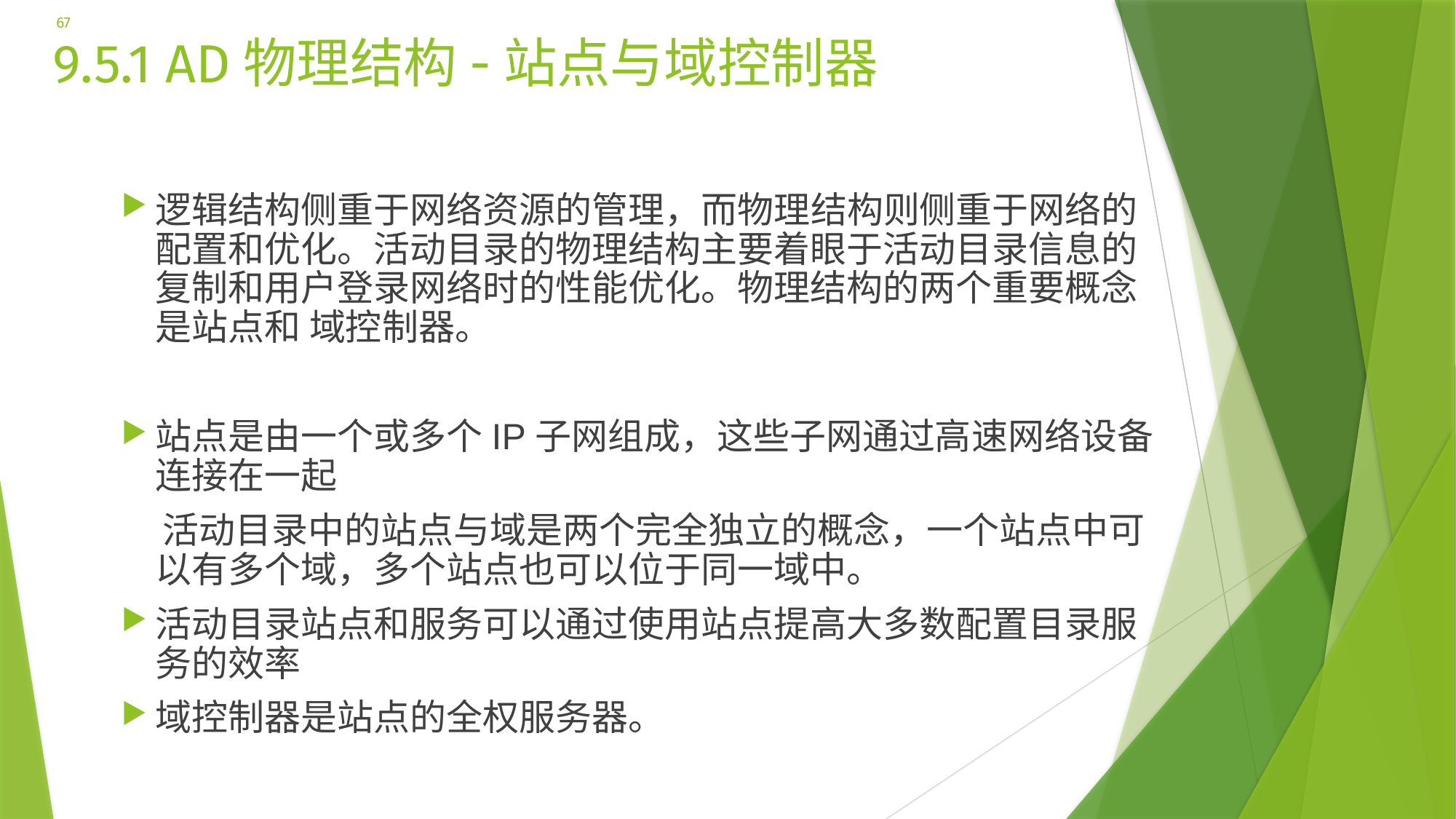

67
# 9.5.1 AD物理结构-站点与域控制器
逻辑结构侧重于网络资源的管理，而物理结构则侧重于网络的配置和优化。活动目录的物理结构主要着眼于活动目录信息的复制和用户登录网络时的性能优化。物理结构的两个重要概念是站点和 域控制器。

站点是由一个或多个IP子网组成，这些子网通过高速网络设备连接在一起
    活动目录中的站点与域是两个完全独立的概念，一个站点中可以有多个域，多个站点也可以位于同一域中。
活动目录站点和服务可以通过使用站点提高大多数配置目录服务的效率
域控制器是站点的全权服务器。